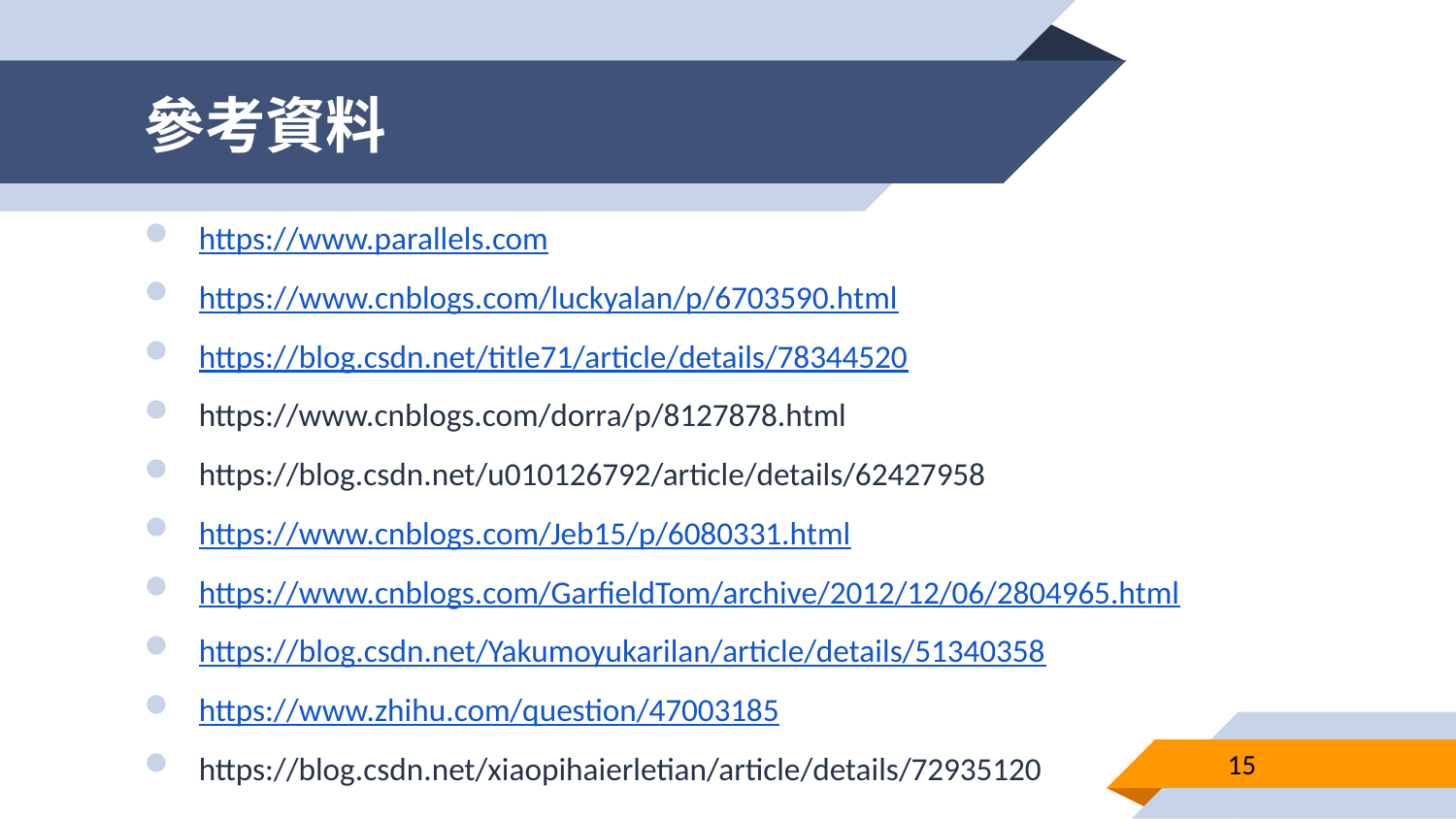

# 參考資料
https://www.parallels.com
https://www.cnblogs.com/luckyalan/p/6703590.html
https://blog.csdn.net/title71/article/details/78344520
https://www.cnblogs.com/dorra/p/8127878.html
https://blog.csdn.net/u010126792/article/details/62427958
https://www.cnblogs.com/Jeb15/p/6080331.html
https://www.cnblogs.com/GarfieldTom/archive/2012/12/06/2804965.html
https://blog.csdn.net/Yakumoyukarilan/article/details/51340358
https://www.zhihu.com/question/47003185
https://blog.csdn.net/xiaopihaierletian/article/details/72935120
15